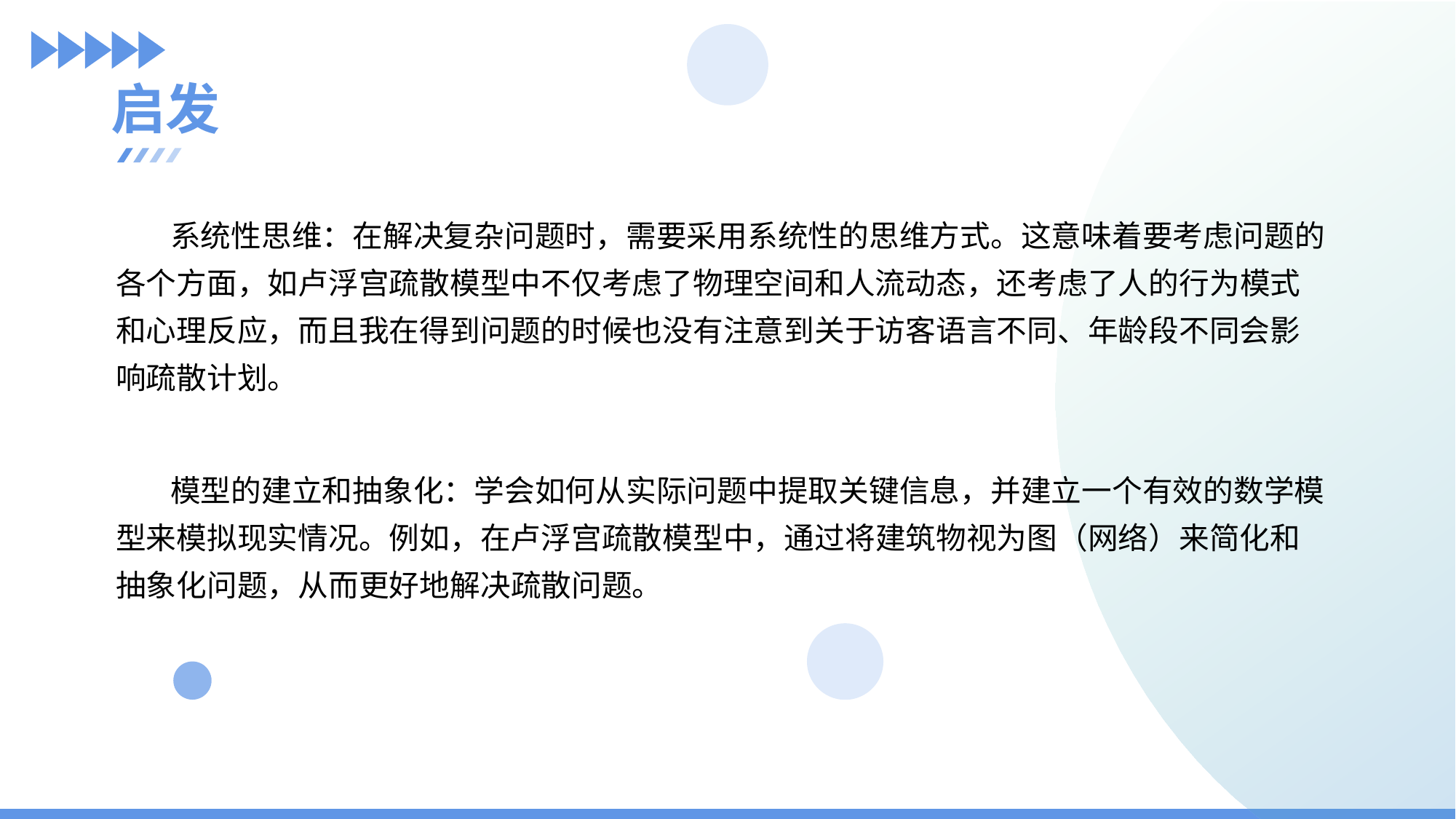

启发

系统性思维：在解决复杂问题时，需要采用系统性的思维方式。这意味着要考虑问题的各个方面，如卢浮宫疏散模型中不仅考虑了物理空间和人流动态，还考虑了人的行为模式和心理反应，而且我在得到问题的时候也没有注意到关于访客语言不同、年龄段不同会影响疏散计划。

模型的建立和抽象化：学会如何从实际问题中提取关键信息，并建立一个有效的数学模型来模拟现实情况。例如，在卢浮宫疏散模型中，通过将建筑物视为图（网络）来简化和抽象化问题，从而更好地解决疏散问题。

内容是网络营销中非常关键的一个要素，可以说它是王道。内容需要具有广泛的适用性和易于理解的特点，才能够吸引更多的目标受众。一个好的内容，可以吸引潜在客户，并引导他们转化为忠实的客户。
好的内容需要有深度，观点清晰，并有一定的情感元素，这样能够更好的引发受众的共鸣和兴趣。好的内容还需要有时效性，随着社会进步和人们观念的改变，我们需要不断更新优化内容，与潮流同步，以保持内容的吸引力。
总之，内容是网络营销的基础，缺少好的内容就难以建立起稳定的目标受众基础。因此，我们必须注重不断创新和优化自己的内容，以满足受众需求，不断引领行业发展。
内容是网络营销中非常关键的一个要素，可以说它是王道。内容需要具有广泛的适用性和易于理解的特点，才能够吸引更多的目标受众。一个好的内容，可以吸引潜在客户，并引导他们转化为忠实的客户。
好的内容需要有深度，观点清晰，并有一定的情感元素，这样能够更好的引发受众的共鸣和兴趣。好的内容还需要有时效性，随着社会进步和人们观念的改变，我们需要不断更新优化内容，与潮流同步，以保持内容的吸引力。
总之，内容是网络营销的基础，缺少好的内容就难以建立起稳定的目标受众基础。因此，我们必须注重不断创新和优化自己的内容，以满足受众需求，不断引领行业发展。
内容是网络营销中非常关键的一个要素，可以说它是王道。内容需要具有广泛的适用性和易于理解的特点，才能够吸引更多的目标受众。一个好的内容，可以吸引潜在客户，并引导他们转化为忠实的客户。
好的内容需要有深度，观点清晰，并有一定的情感元素，这样能够更好的引发受众的共鸣和兴趣。好的内容还需要有时效性，随着社会进步和人们观念的改变，我们需要不断更新优化内容，与潮流同步，以保持内容的吸引力。
总之，内容是网络营销的基础，缺少好的内容就难以建立起稳定的目标受众基础。因此，我们必须注重不断创新和优化自己的内容，以满足受众需求，不断引领行业发展。
内容是网络营销中非常关键的一个要素，可以说它是王道。内容需要具有广泛的适用性和易于理解的特点，才能够吸引更多的目标受众。一个好的内容，可以吸引潜在客户，并引导他们转化为忠实的客户。
好的内容需要有深度，观点清晰，并有一定的情感元素，这样能够更好的引发受众的共鸣和兴趣。好的内容还需要有时效性，随着社会进步和人们观念的改变，我们需要不断更新优化内容，与潮流同步，以保持内容的吸引力。
总之，内容是网络营销的基础，缺少好的内容就难以建立起稳定的目标受众基础。因此，我们必须注重不断创新和优化自己的内容，以满足受众需求，不断引领行业发展。